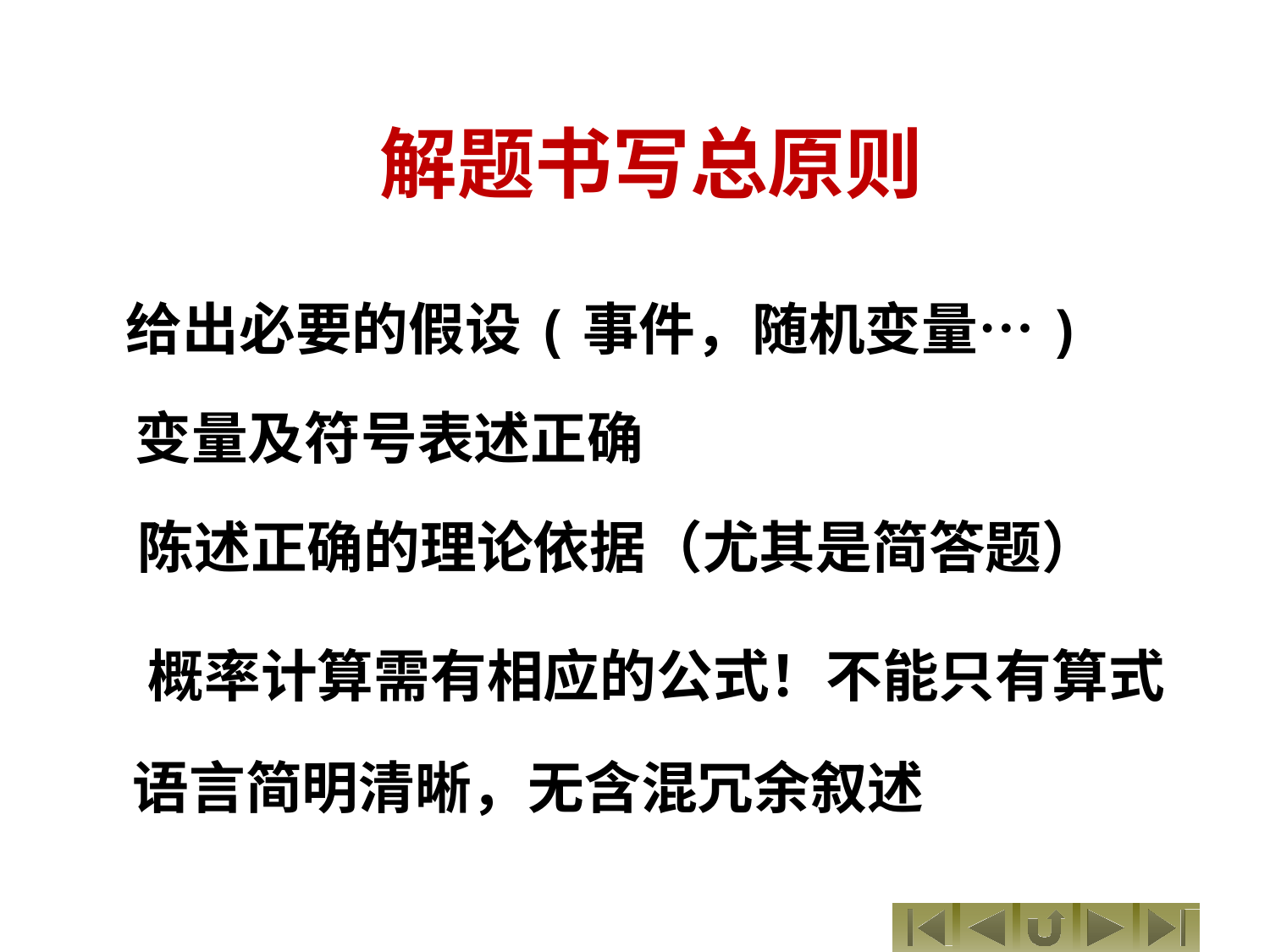

解题书写总原则
给出必要的假设(事件，随机变量…)
变量及符号表述正确
陈述正确的理论依据（尤其是简答题）
概率计算需有相应的公式！不能只有算式
语言简明清晰，无含混冗余叙述